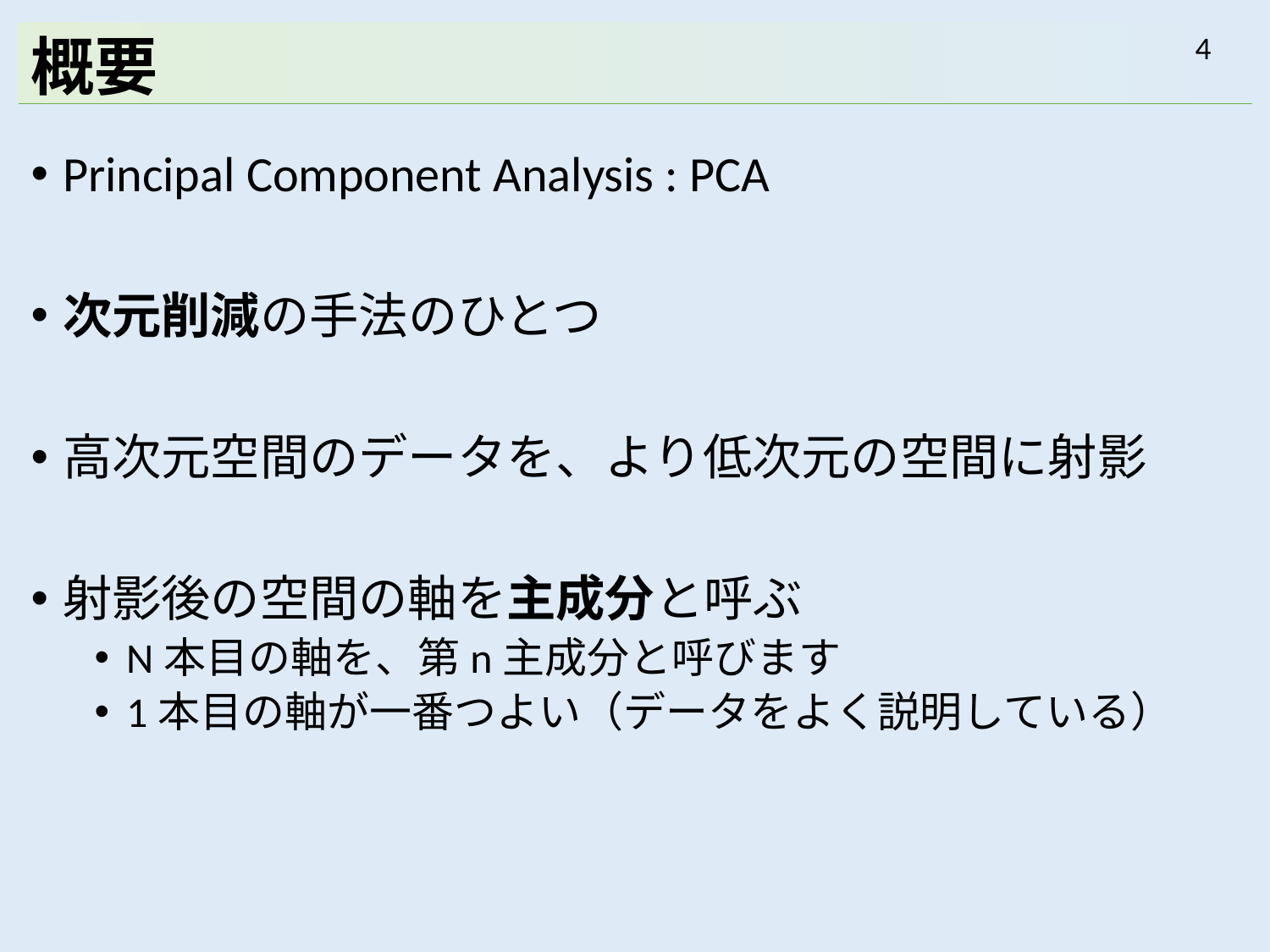

# 概要
Principal Component Analysis : PCA

次元削減の手法のひとつ

高次元空間のデータを、より低次元の空間に射影

射影後の空間の軸を主成分と呼ぶ
N本目の軸を、第n主成分と呼びます
1本目の軸が一番つよい（データをよく説明している）